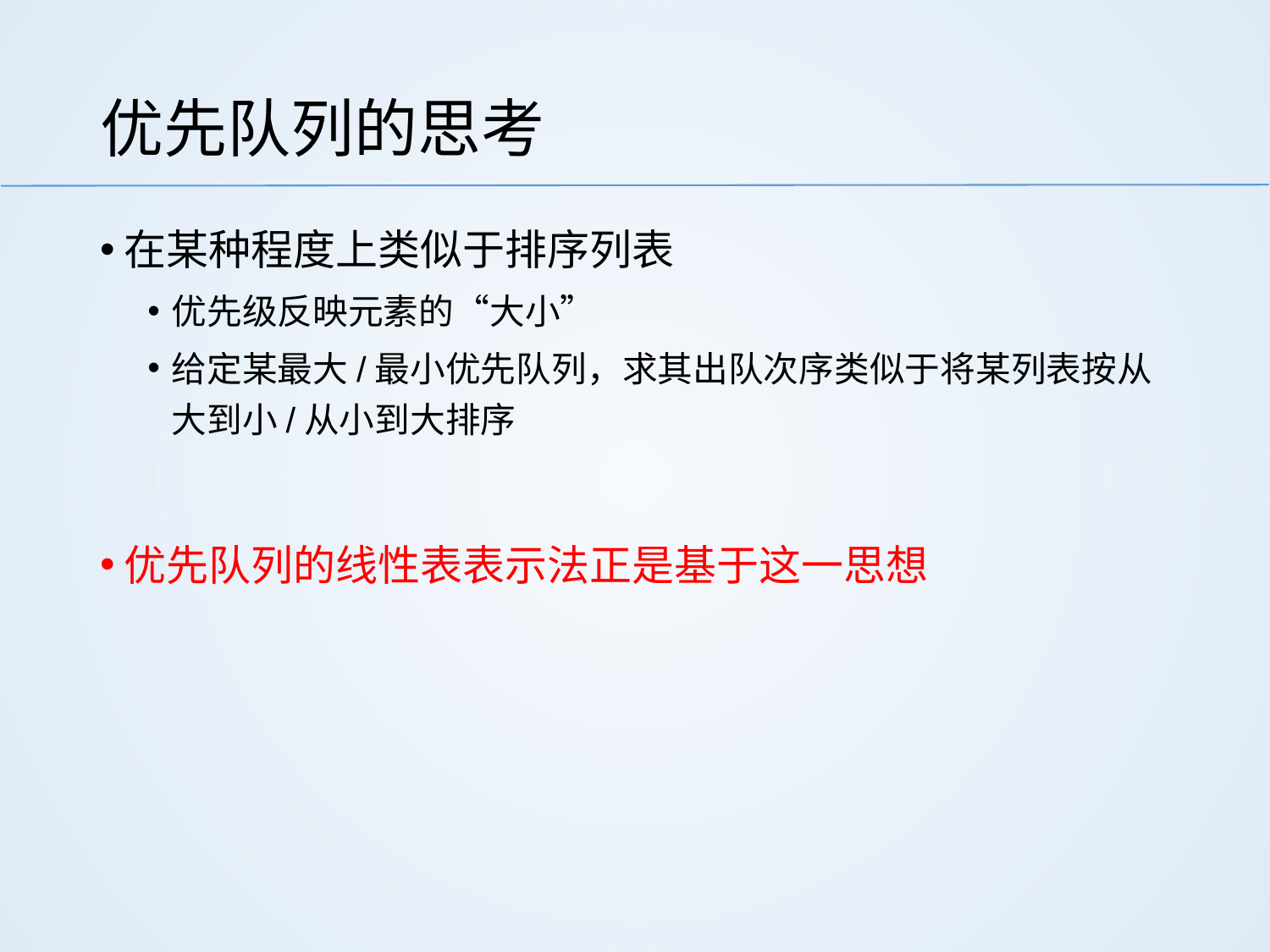

# 优先队列的思考
在某种程度上类似于排序列表
优先级反映元素的“大小”
给定某最大/最小优先队列，求其出队次序类似于将某列表按从大到小/从小到大排序

优先队列的线性表表示法正是基于这一思想
68